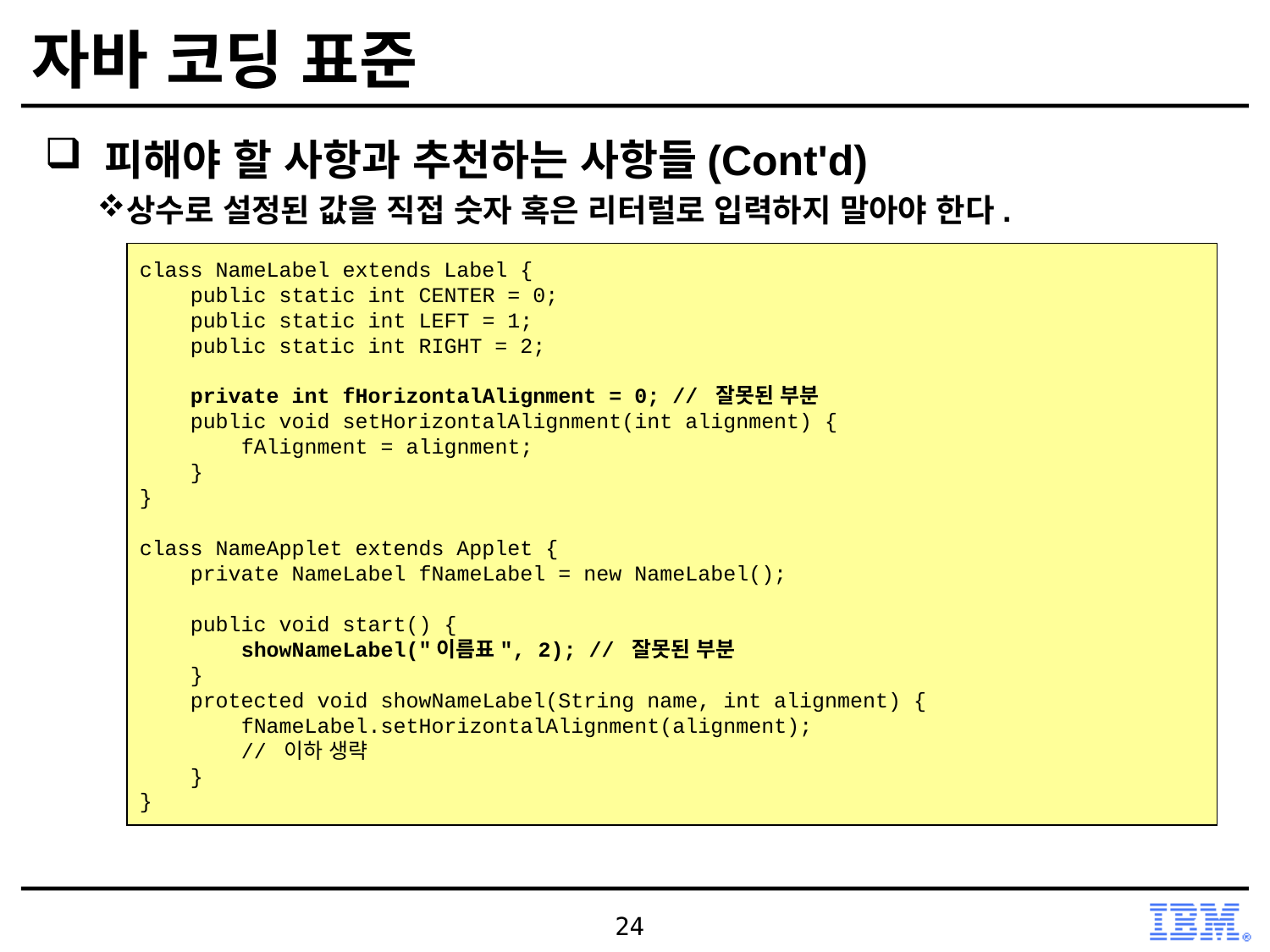

# 자바 코딩 표준
 피해야 할 사항과 추천하는 사항들(Cont'd)
상수로 설정된 값을 직접 숫자 혹은 리터럴로 입력하지 말아야 한다.
class NameLabel extends Label {
    public static int CENTER = 0;
    public static int LEFT = 1;
    public static int RIGHT = 2;

    private int fHorizontalAlignment = 0; // 잘못된 부분
    public void setHorizontalAlignment(int alignment) {
        fAlignment = alignment;
    }
}

class NameApplet extends Applet {
    private NameLabel fNameLabel = new NameLabel();

    public void start() {
        showNameLabel("이름표", 2); // 잘못된 부분
    }
    protected void showNameLabel(String name, int alignment) {
        fNameLabel.setHorizontalAlignment(alignment);
        // 이하 생략
    }
}
24